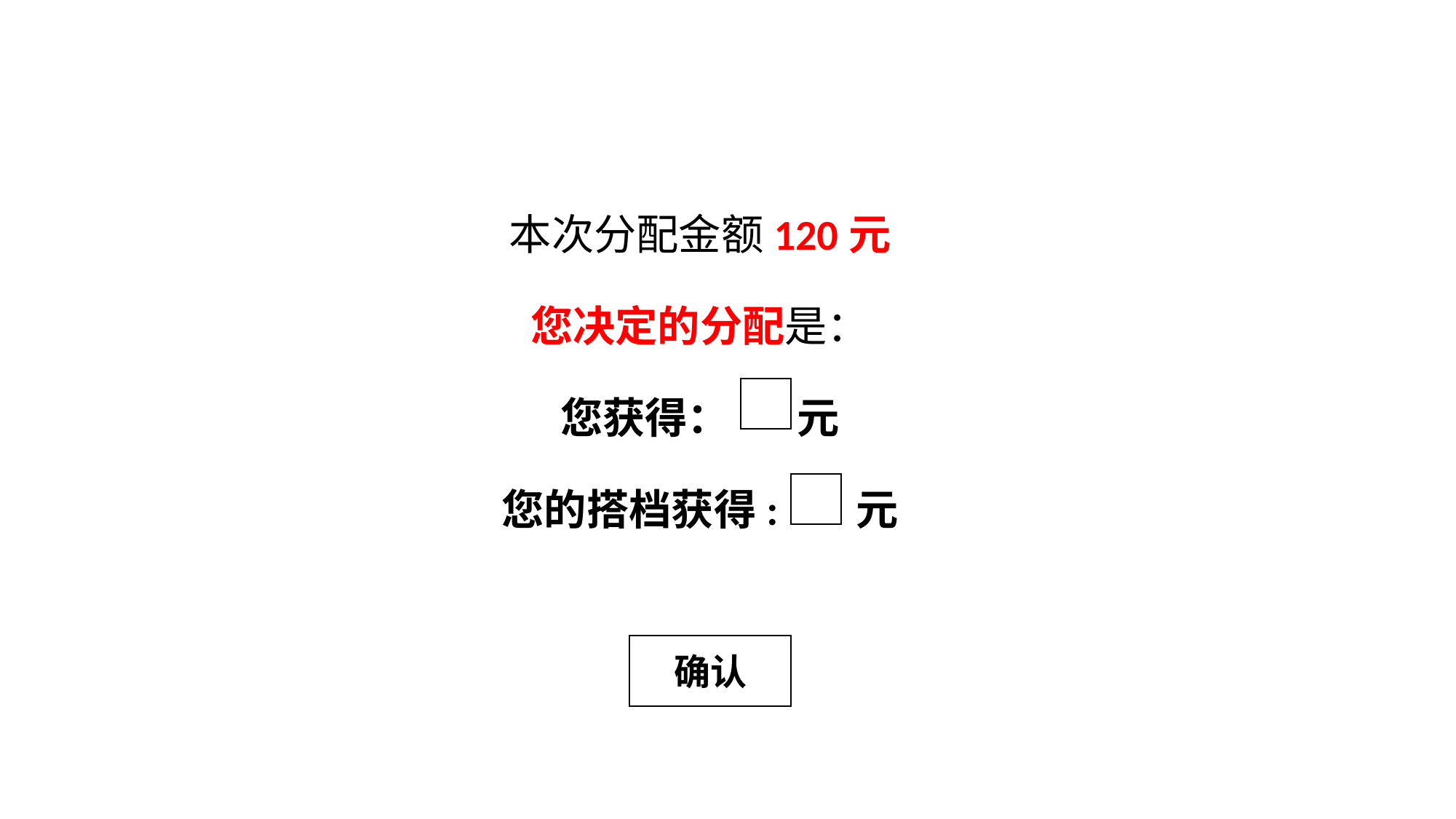

本次分配金额120元
您决定的分配是：
您获得：       元
您的搭档获得:       元

确认